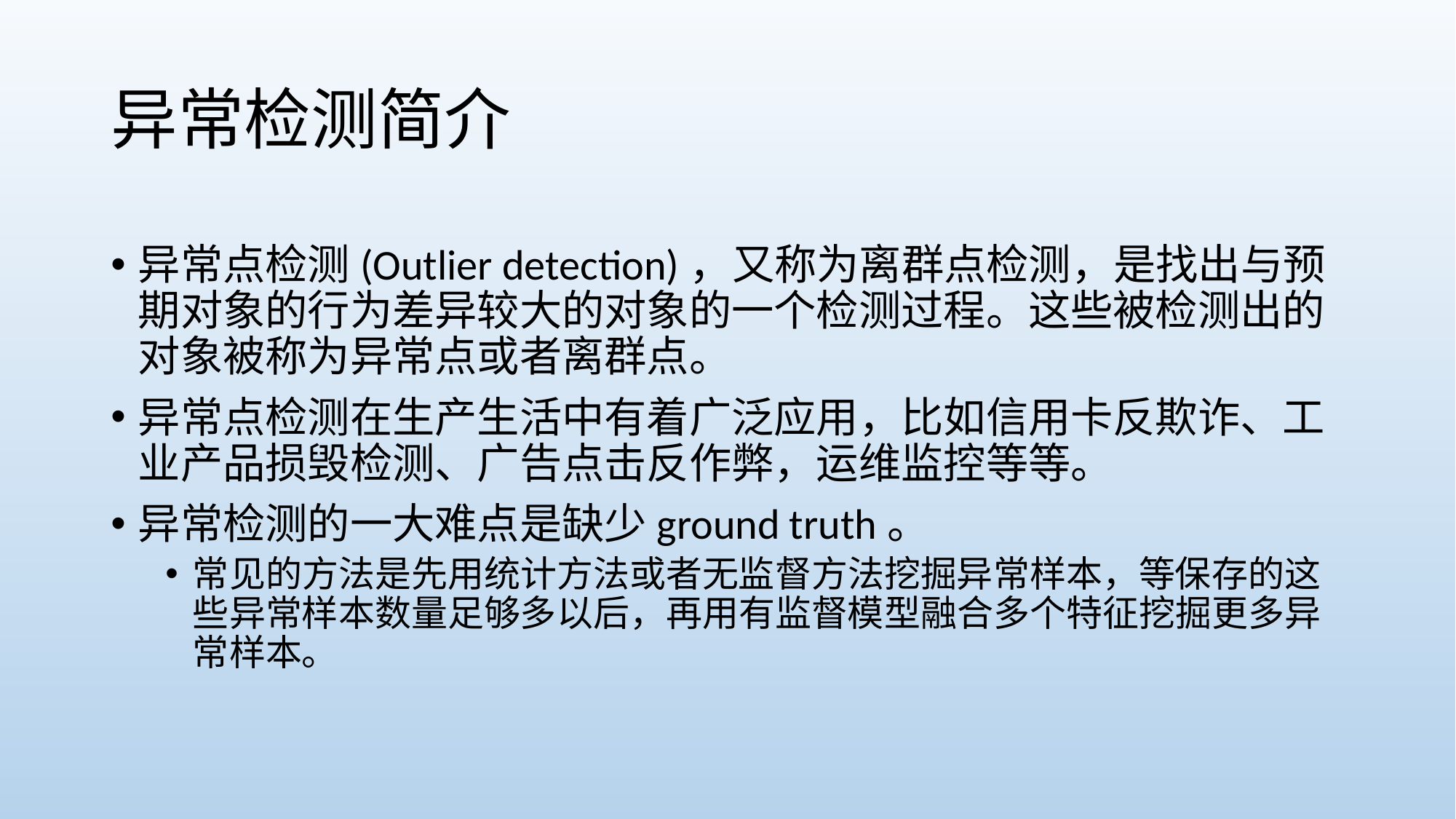

# 异常检测简介
异常点检测(Outlier detection)，又称为离群点检测，是找出与预期对象的行为差异较大的对象的一个检测过程。这些被检测出的对象被称为异常点或者离群点。
异常点检测在生产生活中有着广泛应用，比如信用卡反欺诈、工业产品损毁检测、广告点击反作弊，运维监控等等。
异常检测的一大难点是缺少ground truth。
常见的方法是先用统计方法或者无监督方法挖掘异常样本，等保存的这些异常样本数量足够多以后，再用有监督模型融合多个特征挖掘更多异常样本。